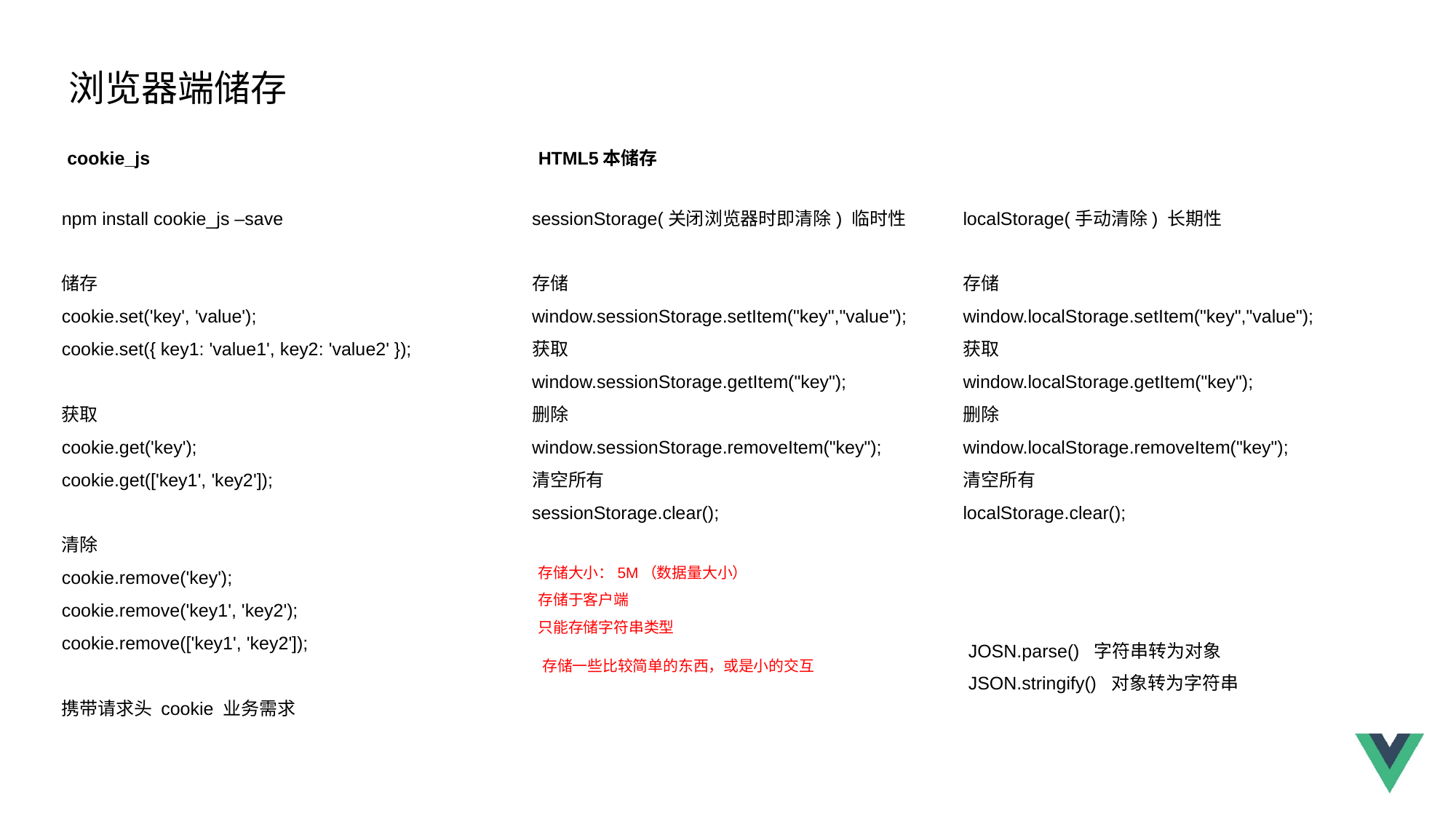

浏览器端储存
cookie_js
HTML5本储存
npm install cookie_js –save

储存
cookie.set('key', 'value');
cookie.set({ key1: 'value1', key2: 'value2' });

获取
cookie.get('key');
cookie.get(['key1', 'key2']);

清除
cookie.remove('key');
cookie.remove('key1', 'key2');
cookie.remove(['key1', 'key2']);

携带请求头 cookie 业务需求
sessionStorage(关闭浏览器时即清除) 临时性

存储
window.sessionStorage.setItem("key","value");
获取
window.sessionStorage.getItem("key");
删除
window.sessionStorage.removeItem("key");
清空所有
sessionStorage.clear();​

localStorage(手动清除) 长期性

存储
window.localStorage.setItem("key","value");
获取
window.localStorage.getItem("key");
删除
window.localStorage.removeItem("key");
清空所有
localStorage.clear();​

存储大小：5M（数据量大小）
存储于客户端
只能存储字符串类型
JOSN.parse()  字符串转为对象
JSON.stringify()  对象转为字符串
存储一些比较简单的东西，或是小的交互